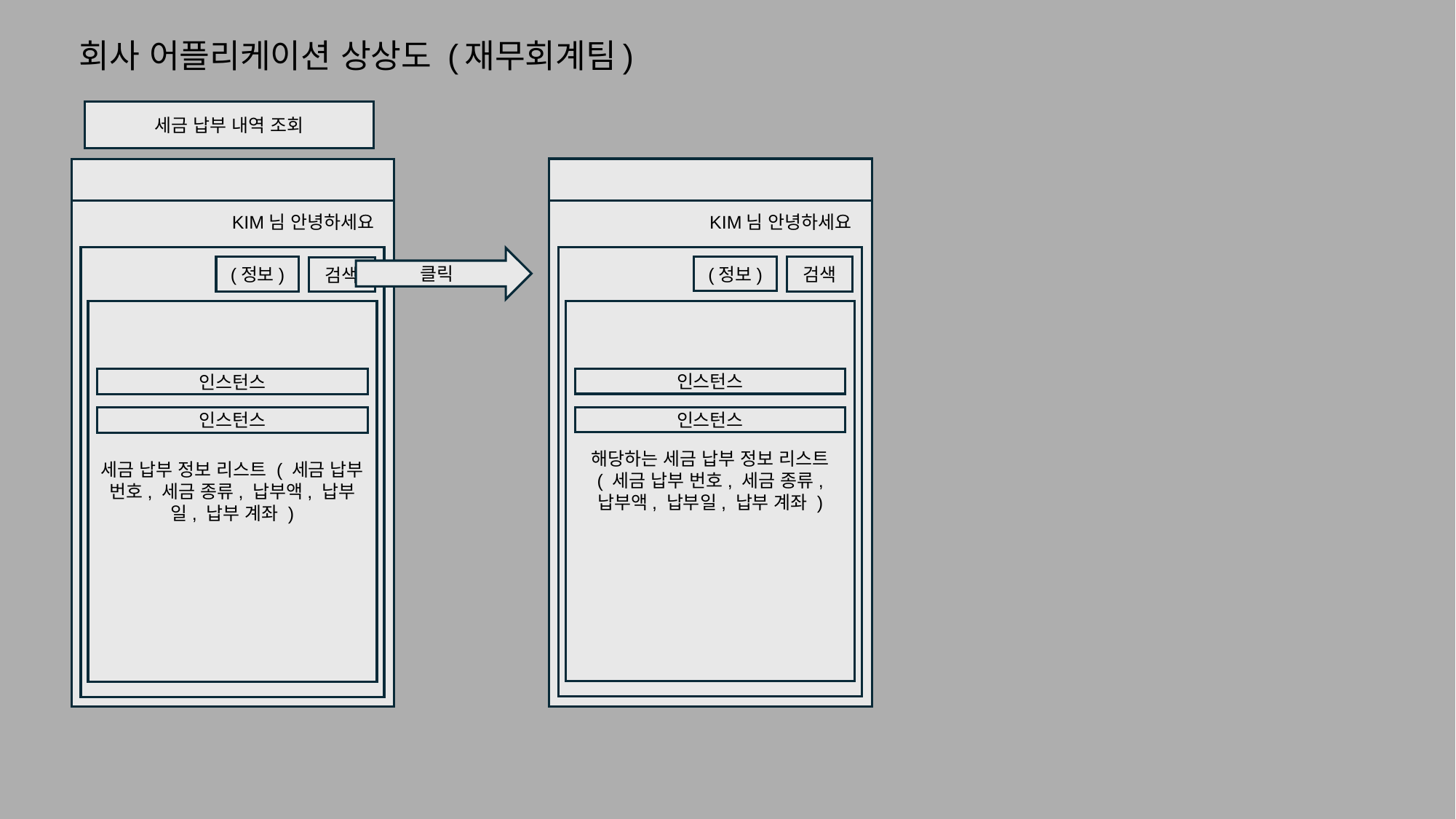

# 회사 어플리케이션 상상도 (재무회계팀)
세금 납부 내역 조회

KIM님 안녕하세요
KIM님 안녕하세요

클릭
(정보)
(정보)
검색
검색
해당하는 세금 납부 정보 리스트 ( 세금 납부 번호, 세금 종류, 납부액, 납부일, 납부 계좌 )

세금 납부 정보 리스트 ( 세금 납부 번호, 세금 종류, 납부액, 납부일, 납부 계좌 )
인스턴스
인스턴스
인스턴스
인스턴스